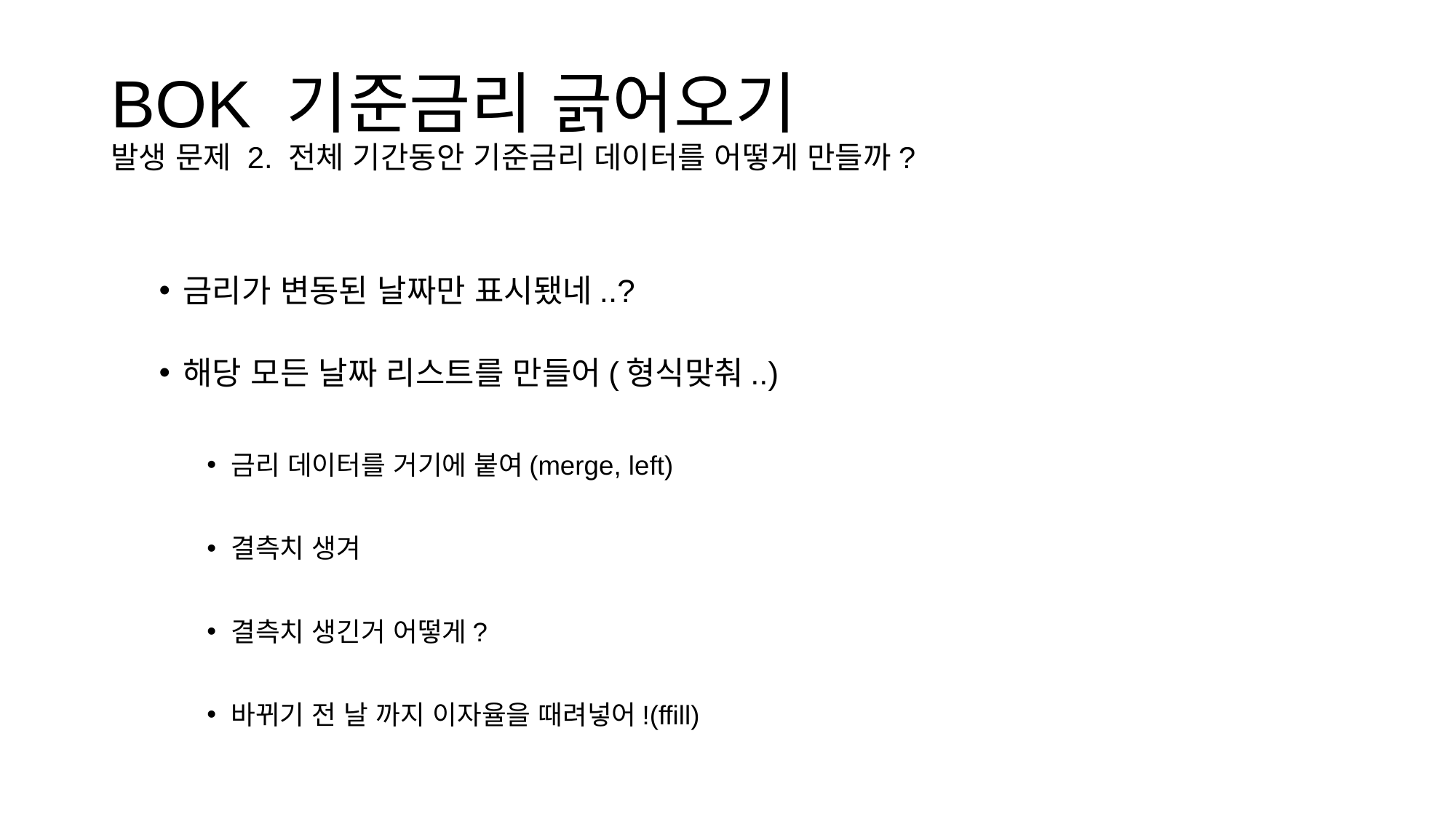

# BOK 기준금리 긁어오기 발생 문제 2. 전체 기간동안 기준금리 데이터를 어떻게 만들까?

금리가 변동된 날짜만 표시됐네..?

해당 모든 날짜 리스트를 만들어(형식맞춰..)

금리 데이터를 거기에 붙여(merge, left)

결측치 생겨

결측치 생긴거 어떻게?

바뀌기 전 날 까지 이자율을 때려넣어!(ffill)